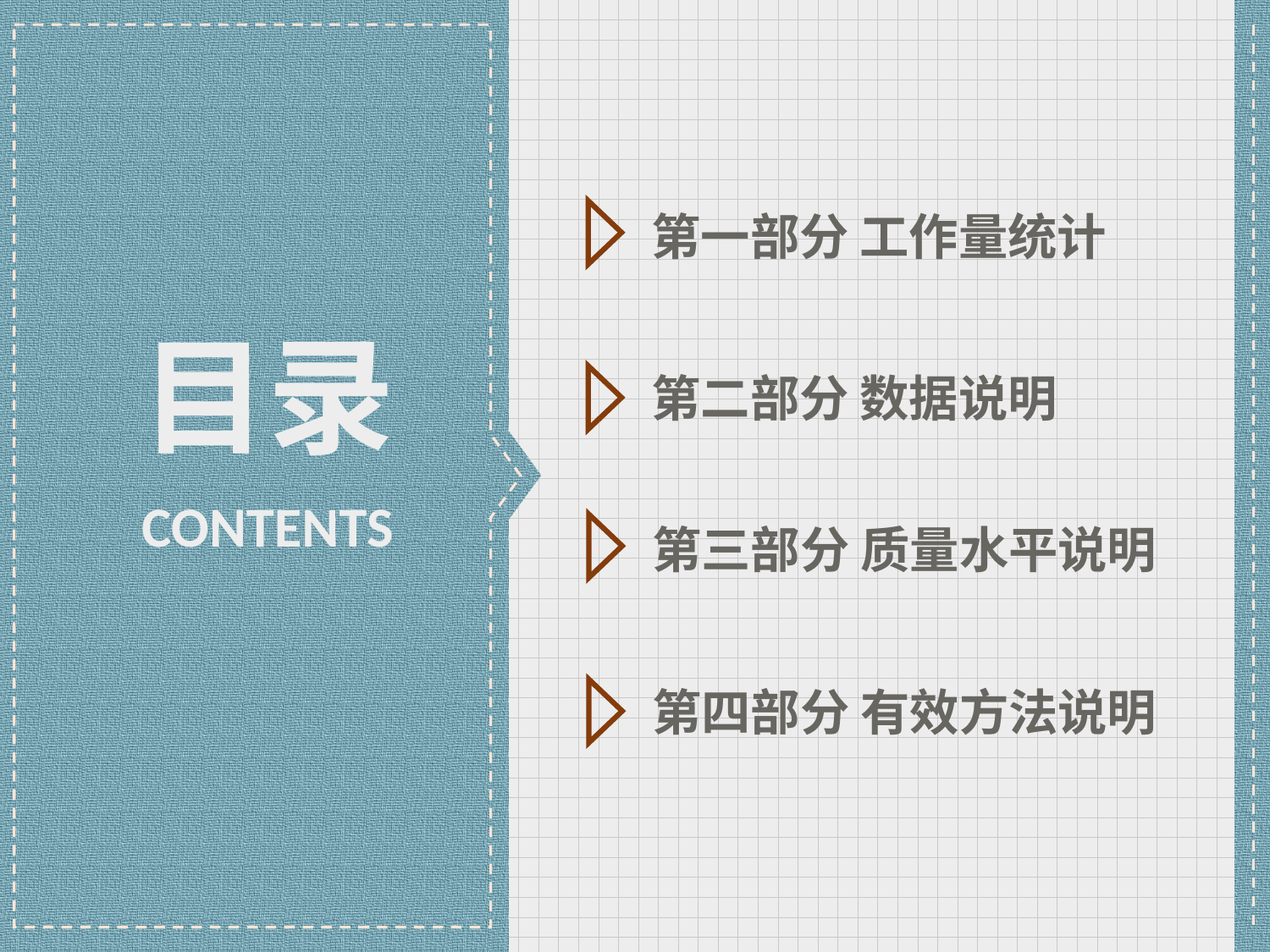

第一部分 工作量统计

目录
第二部分 数据说明

第三部分 质量水平说明
CONTENTS

第四部分 有效方法说明